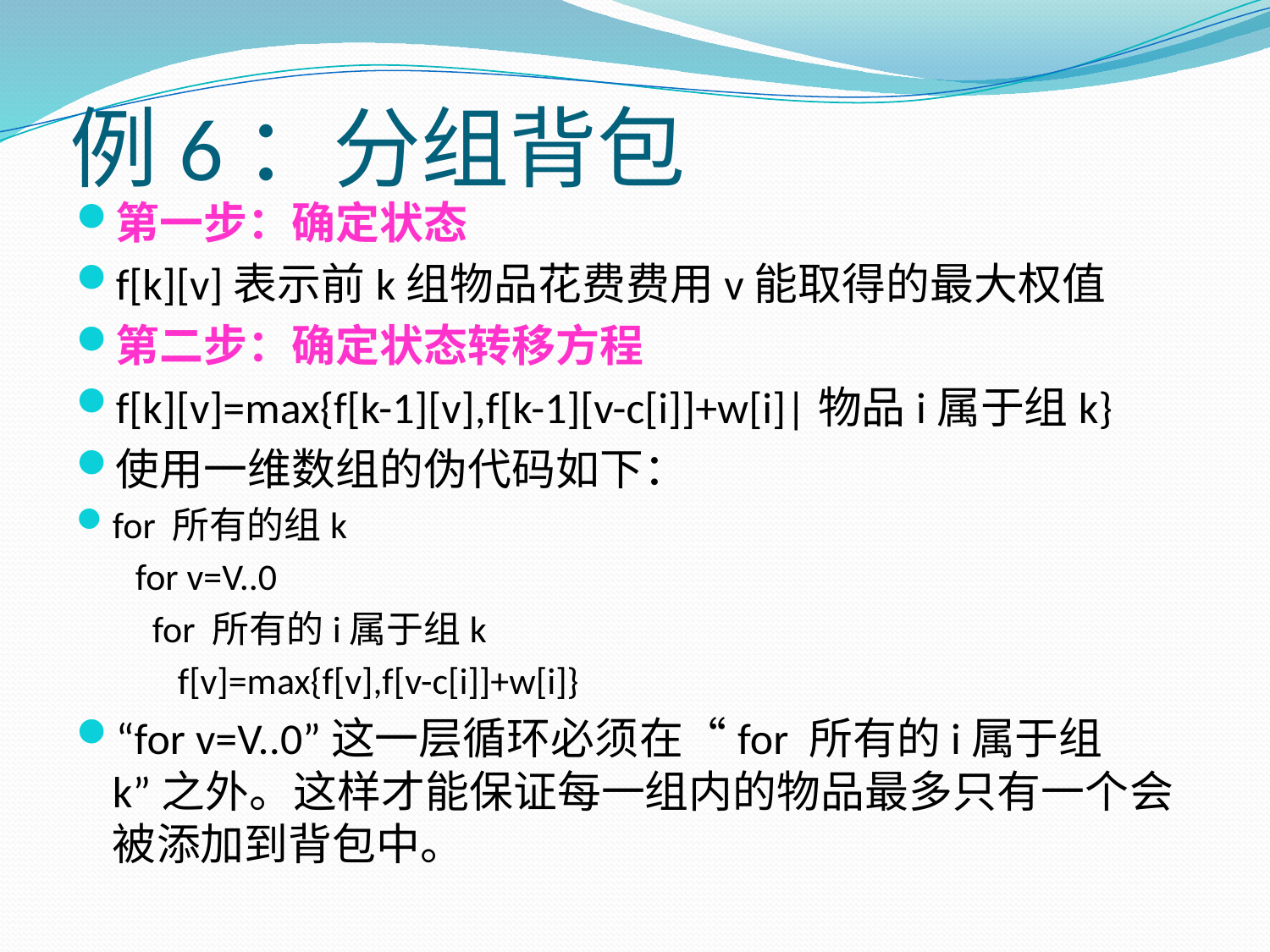

# 例6：分组背包
第一步：确定状态
f[k][v]表示前k组物品花费费用v能取得的最大权值
第二步：确定状态转移方程
f[k][v]=max{f[k-1][v],f[k-1][v-c[i]]+w[i]|物品i属于组k}
使用一维数组的伪代码如下：
for 所有的组k
       for v=V..0
         for 所有的i属于组k
            f[v]=max{f[v],f[v-c[i]]+w[i]}
“for v=V..0”这一层循环必须在“for 所有的i属于组k”之外。这样才能保证每一组内的物品最多只有一个会被添加到背包中。